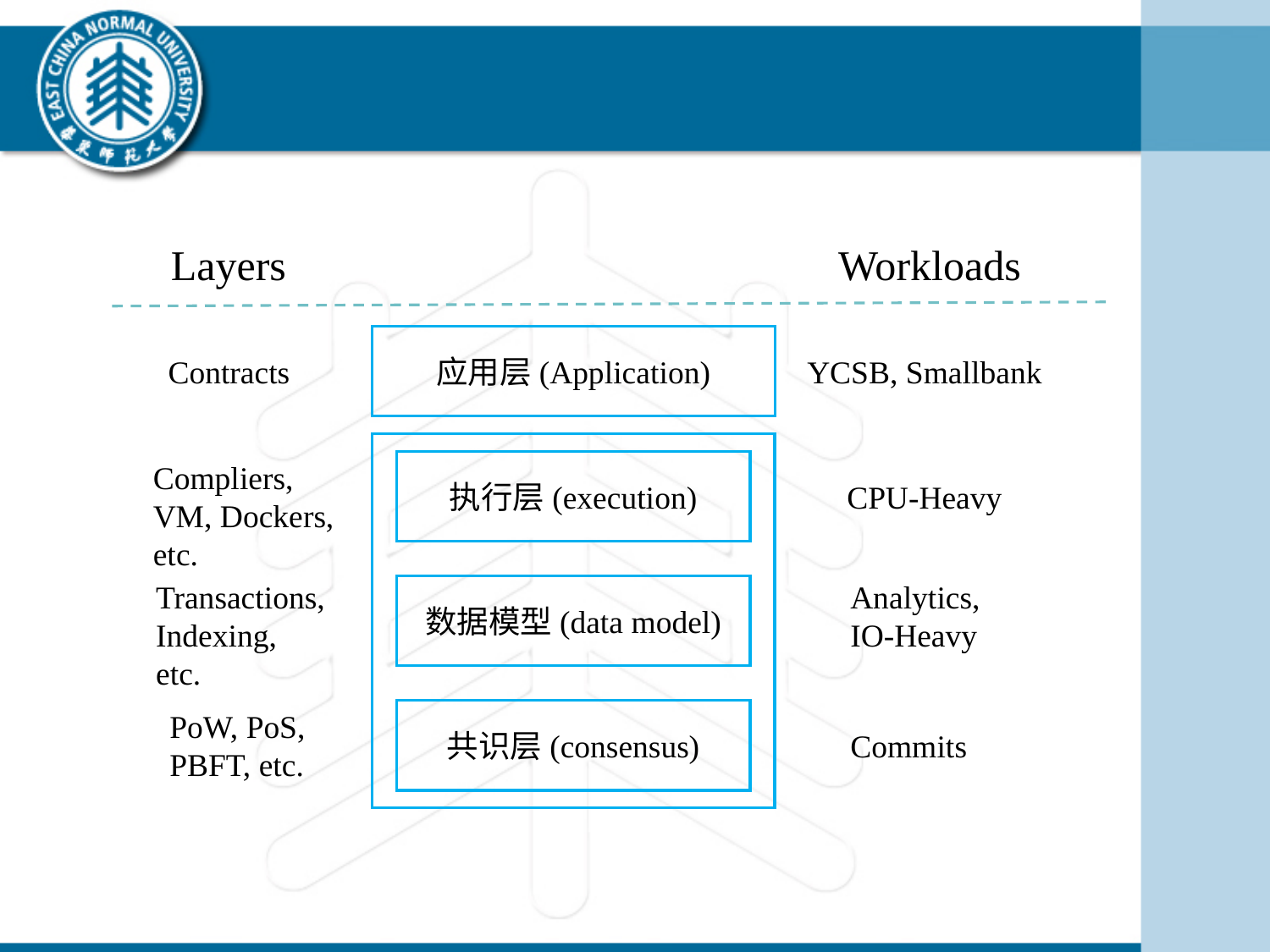

Workloads
Layers
应用层(Application)
Contracts
YCSB, Smallbank

Compliers, VM, Dockers, etc.
执行层(execution)
CPU-Heavy
Transactions, Indexing, etc.
Analytics, IO-Heavy
数据模型(data model)
PoW, PoS, PBFT, etc.
共识层(consensus)
Commits